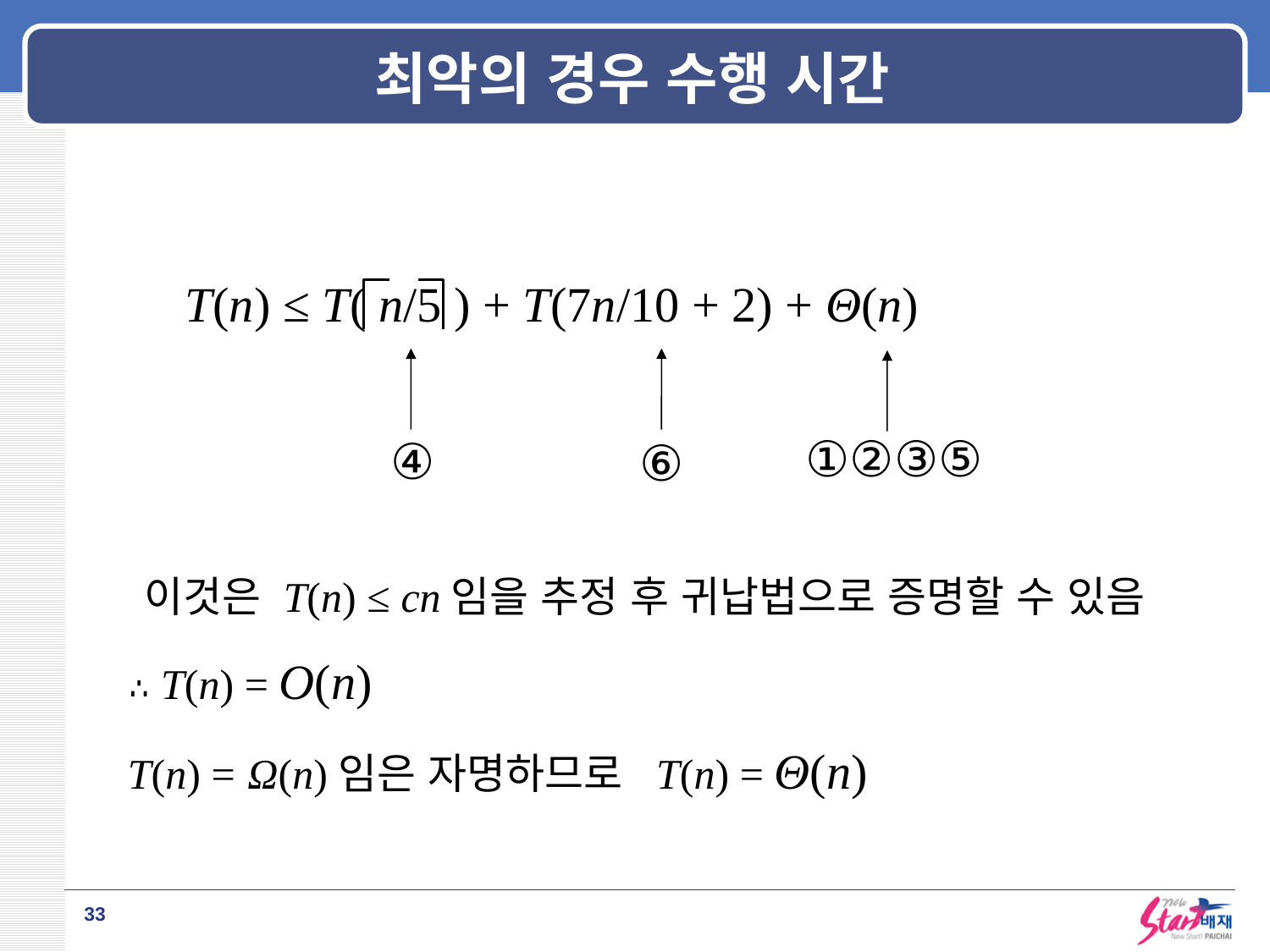

# 최악의 경우 수행 시간
T(n) ≤ T( n/5 ) + T(7n/10 + 2) + Θ(n)

①②③⑤
④
⑥
이것은 T(n) ≤ cn임을 추정 후 귀납법으로 증명할 수 있음
∴ T(n) = O(n)
T(n) = Ω(n)임은 자명하므로  T(n) = Θ(n)
33